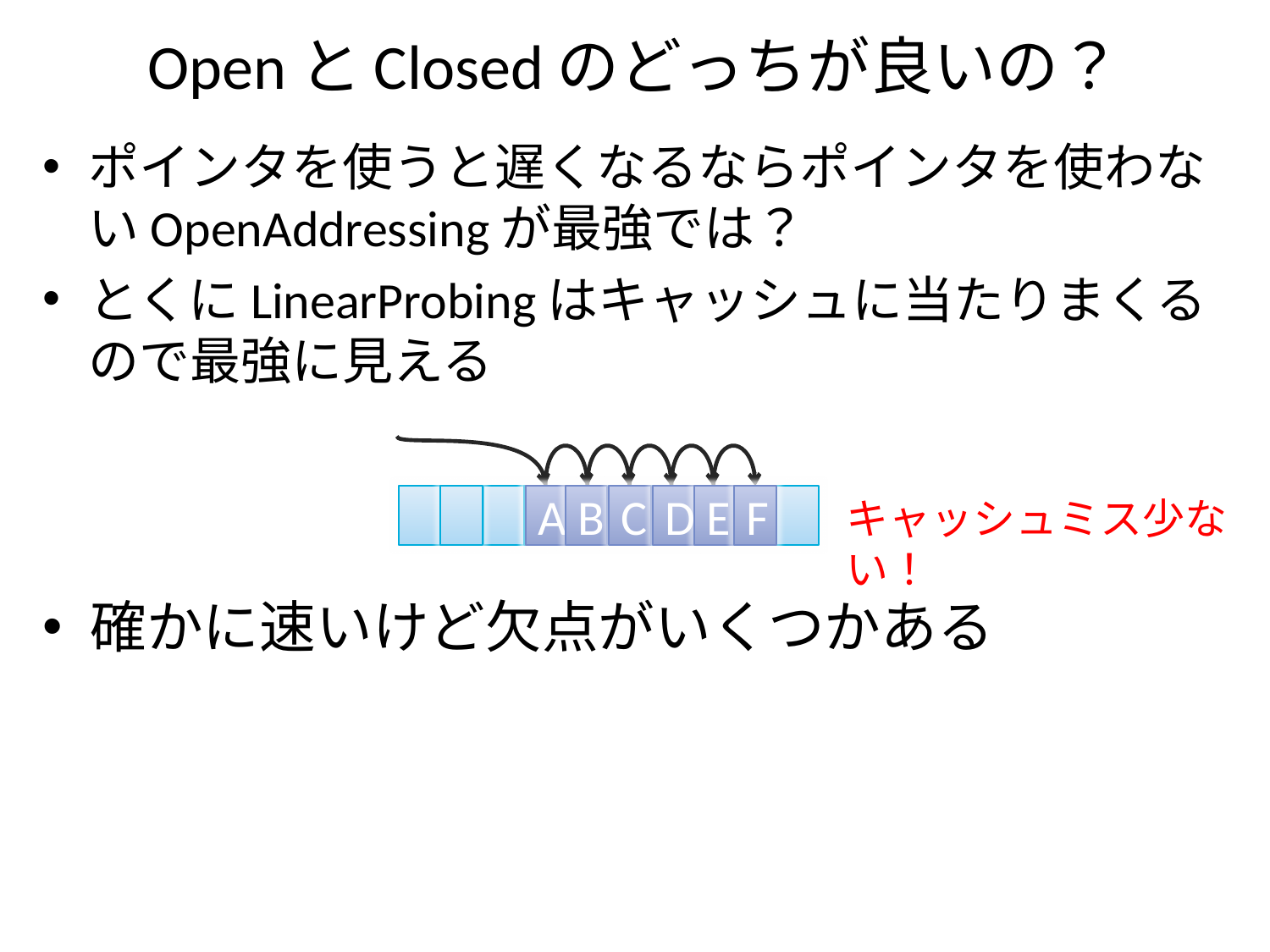

# OpenとClosedのどっちが良いの？
ポインタを使うと遅くなるならポインタを使わないOpenAddressingが最強では？
とくにLinearProbingはキャッシュに当たりまくるので最強に見える

B
C
D
E
F
キャッシュミス少ない！

A

確かに速いけど欠点がいくつかある